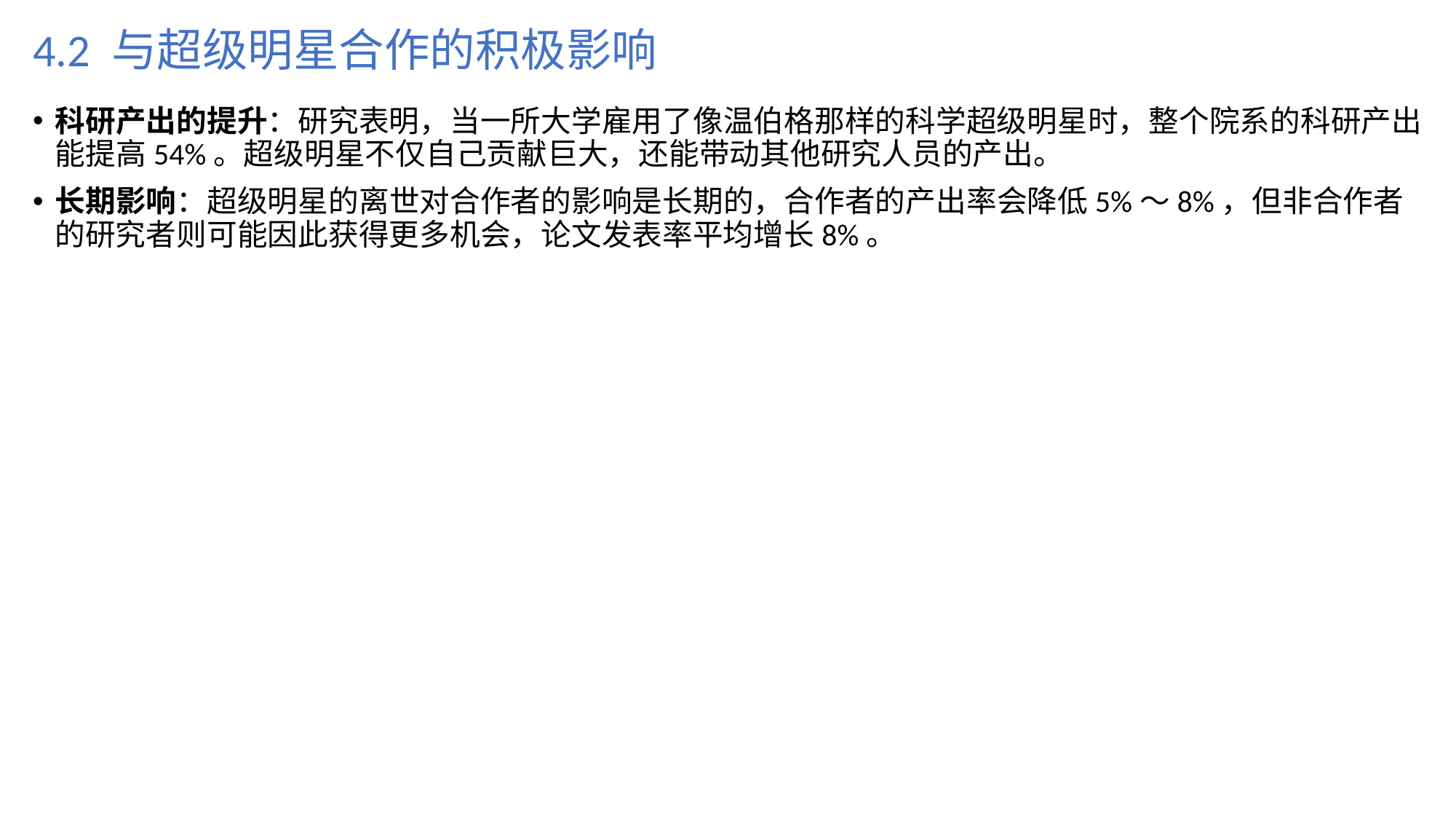

# 4.2 与超级明星合作的积极影响
科研产出的提升：研究表明，当一所大学雇用了像温伯格那样的科学超级明星时，整个院系的科研产出能提高54%。超级明星不仅自己贡献巨大，还能带动其他研究人员的产出。
长期影响：超级明星的离世对合作者的影响是长期的，合作者的产出率会降低5%～8%，但非合作者的研究者则可能因此获得更多机会，论文发表率平均增长8%。